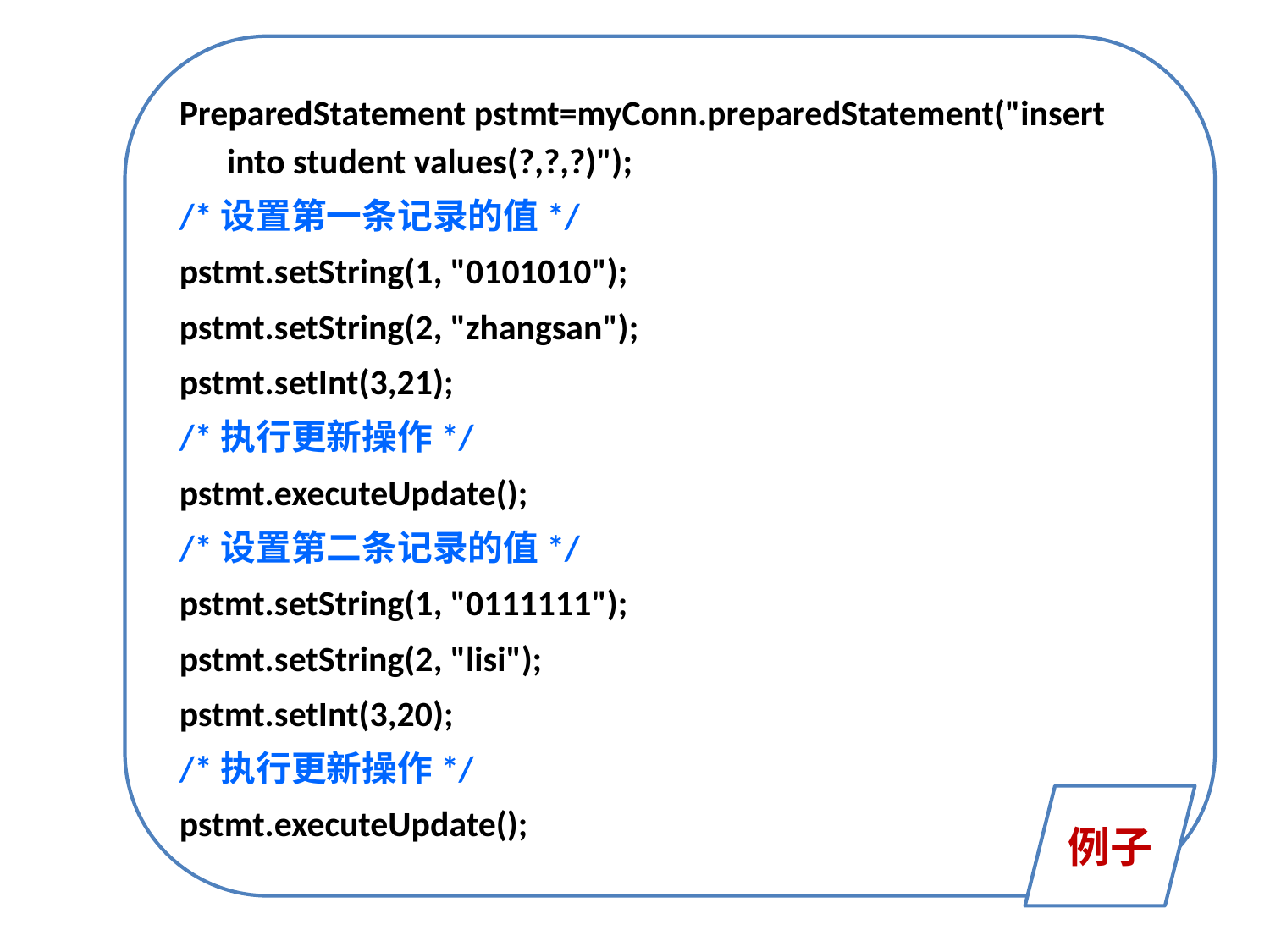

PreparedStatement pstmt=myConn.preparedStatement("insert into student values(?,?,?)");
/*设置第一条记录的值*/
pstmt.setString(1, "0101010");
pstmt.setString(2, "zhangsan");
pstmt.setInt(3,21);
/*执行更新操作*/
pstmt.executeUpdate();
/*设置第二条记录的值*/
pstmt.setString(1, "0111111");
pstmt.setString(2, "lisi");
pstmt.setInt(3,20);
/*执行更新操作*/
pstmt.executeUpdate();
例子